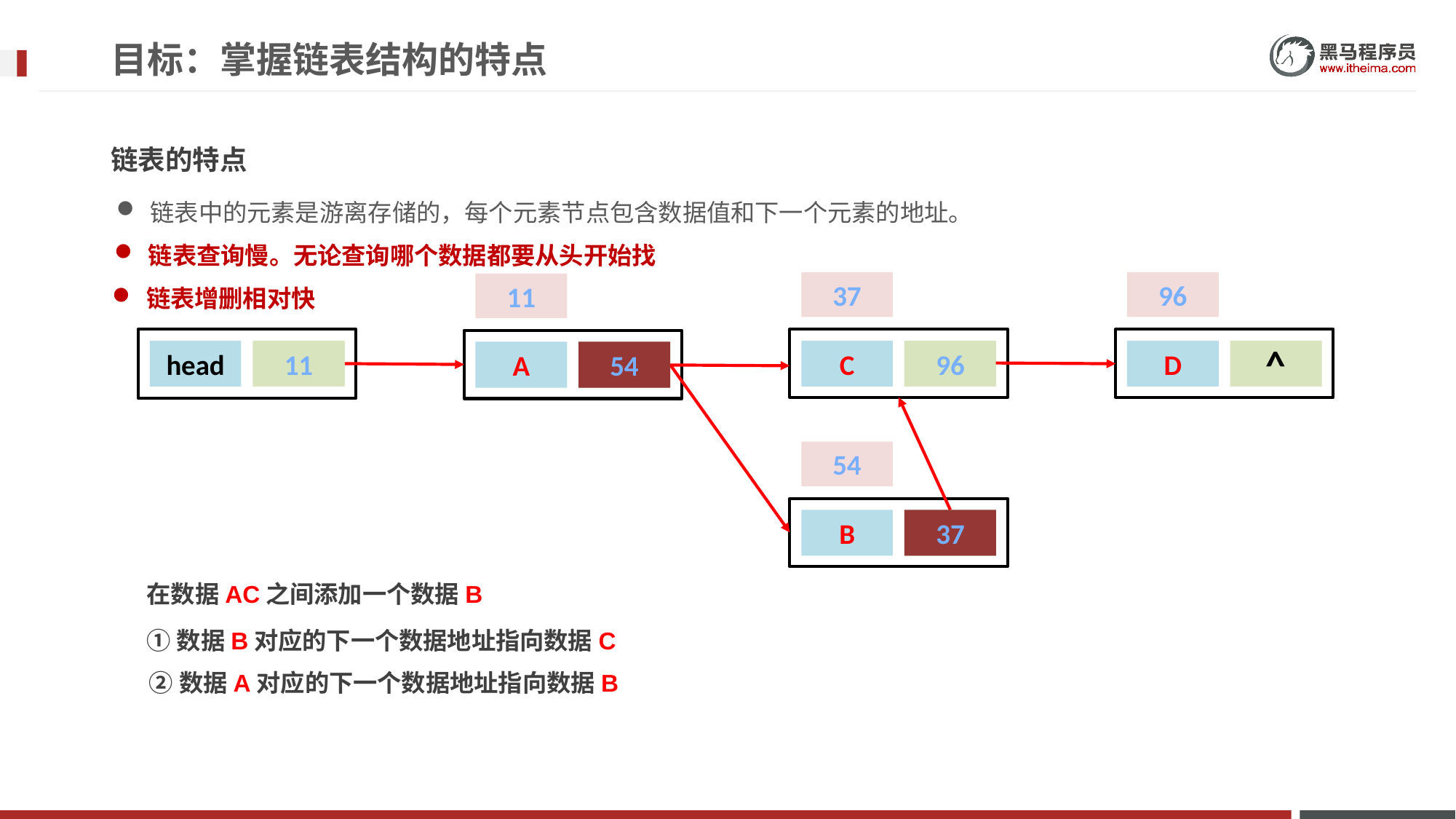

目标：掌握链表结构的特点
链表的特点
链表中的元素是游离存储的，每个元素节点包含数据值和下一个元素的地址。
链表查询慢。无论查询哪个数据都要从头开始找
37
96
11
链表增删相对快

head
^
11
C
^
96
D
^
A
^
37
54
54

B
^
37
在数据AC之间添加一个数据B
①数据B对应的下一个数据地址指向数据C
②数据A对应的下一个数据地址指向数据B